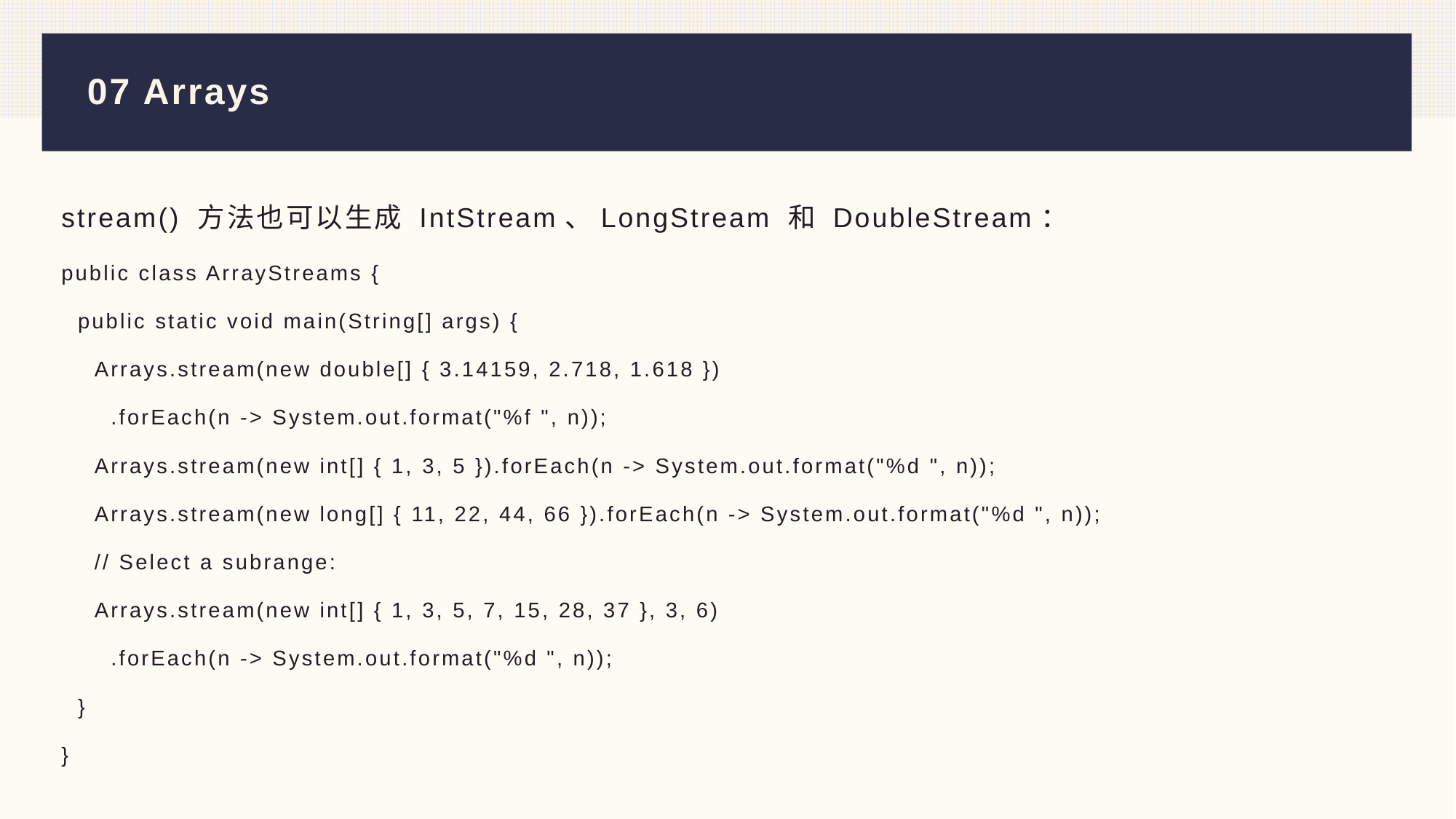

# 07 Arrays
stream() 方法也可以生成 IntStream、LongStream 和 DoubleStream：
public class ArrayStreams {
  public static void main(String[] args) {
    Arrays.stream(new double[] { 3.14159, 2.718, 1.618 })
      .forEach(n -> System.out.format("%f ", n));
    Arrays.stream(new int[] { 1, 3, 5 }).forEach(n -> System.out.format("%d ", n));
    Arrays.stream(new long[] { 11, 22, 44, 66 }).forEach(n -> System.out.format("%d ", n));
    // Select a subrange:
    Arrays.stream(new int[] { 1, 3, 5, 7, 15, 28, 37 }, 3, 6)
      .forEach(n -> System.out.format("%d ", n));
  }
}